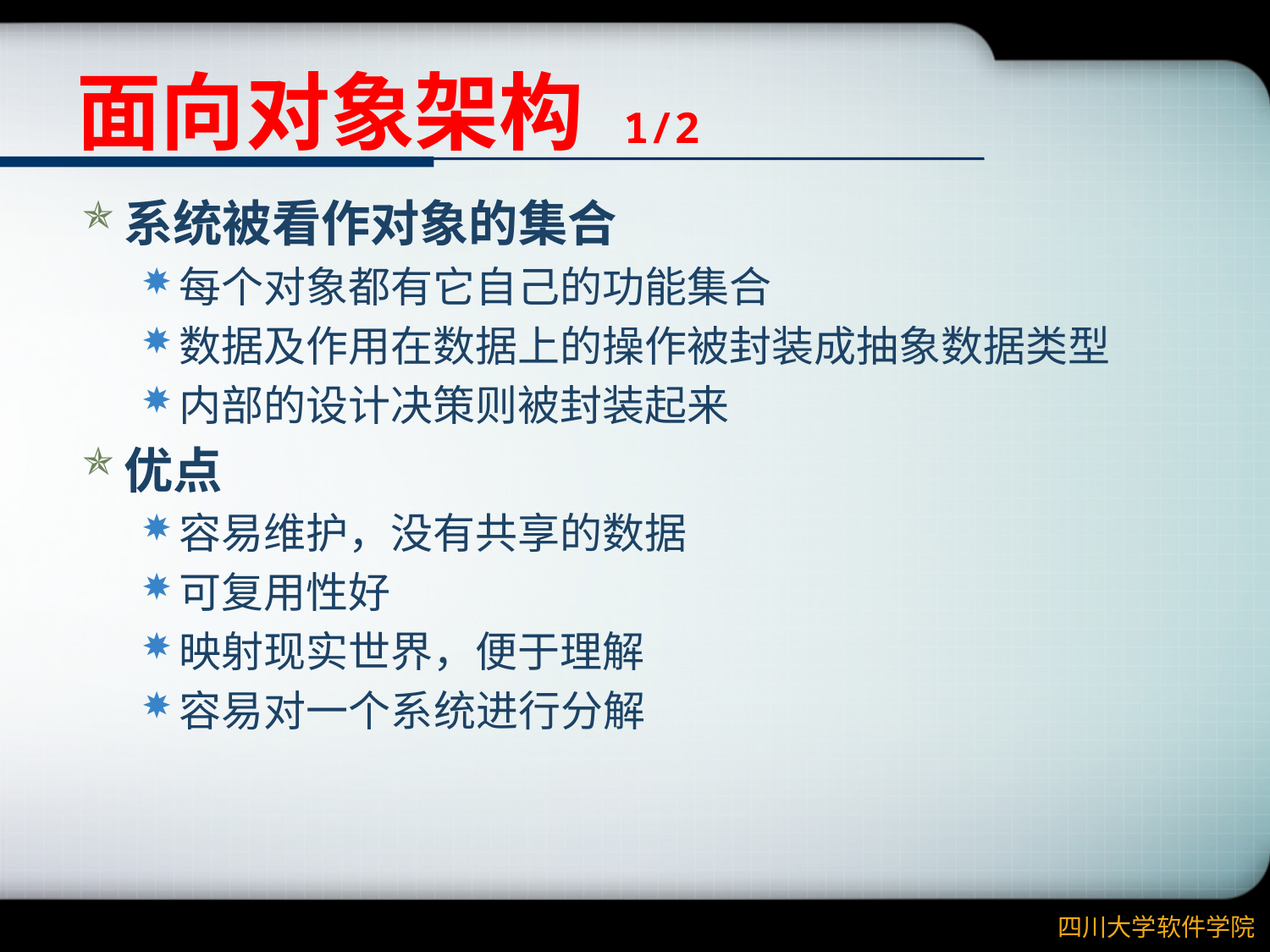

# 面向对象架构 1/2
系统被看作对象的集合
每个对象都有它自己的功能集合
数据及作用在数据上的操作被封装成抽象数据类型
内部的设计决策则被封装起来
优点
容易维护，没有共享的数据
可复用性好
映射现实世界，便于理解
容易对一个系统进行分解